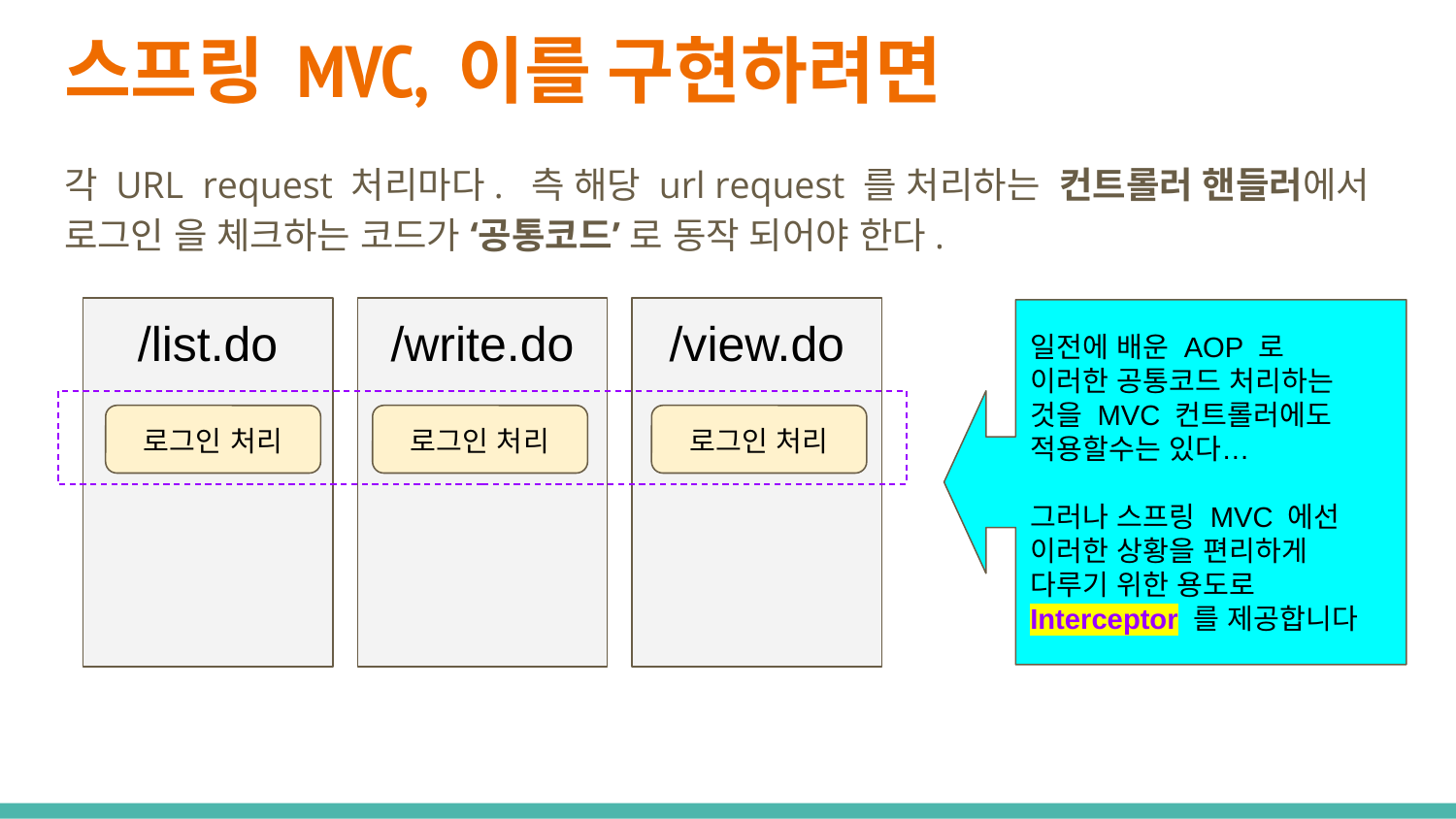

# 스프링 MVC, 이를 구현하려면
각 URL  request 처리마다.  측 해당 url request 를 처리하는  컨트롤러 핸들러에서
로그인 을 체크하는 코드가 ‘공통코드’ 로 동작 되어야 한다.
/list.do

/write.do
/view.do
일전에 배운 AOP 로
이러한 공통코드 처리하는 것을 MVC 컨트롤러에도 적용할수는 있다…
그러나 스프링 MVC 에선
이러한 상황을 편리하게 다루기 위한 용도로
Interceptor 를 제공합니다

로그인 처리
로그인 처리
로그인 처리